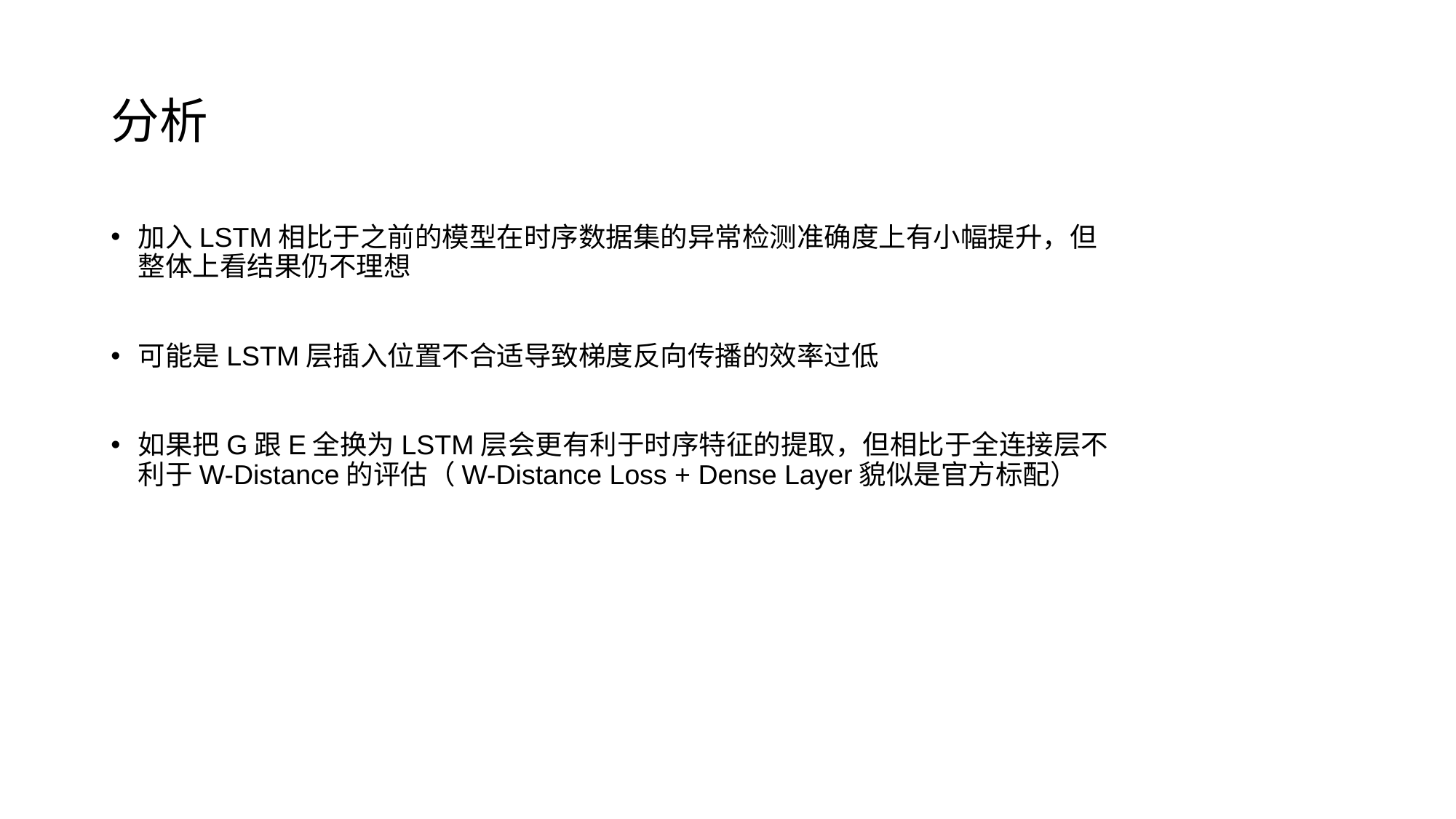

# 分析
加入LSTM相比于之前的模型在时序数据集的异常检测准确度上有小幅提升，但整体上看结果仍不理想

可能是LSTM层插入位置不合适导致梯度反向传播的效率过低

如果把G跟E全换为LSTM层会更有利于时序特征的提取，但相比于全连接层不利于W-Distance的评估（W-Distance Loss + Dense Layer貌似是官方标配）